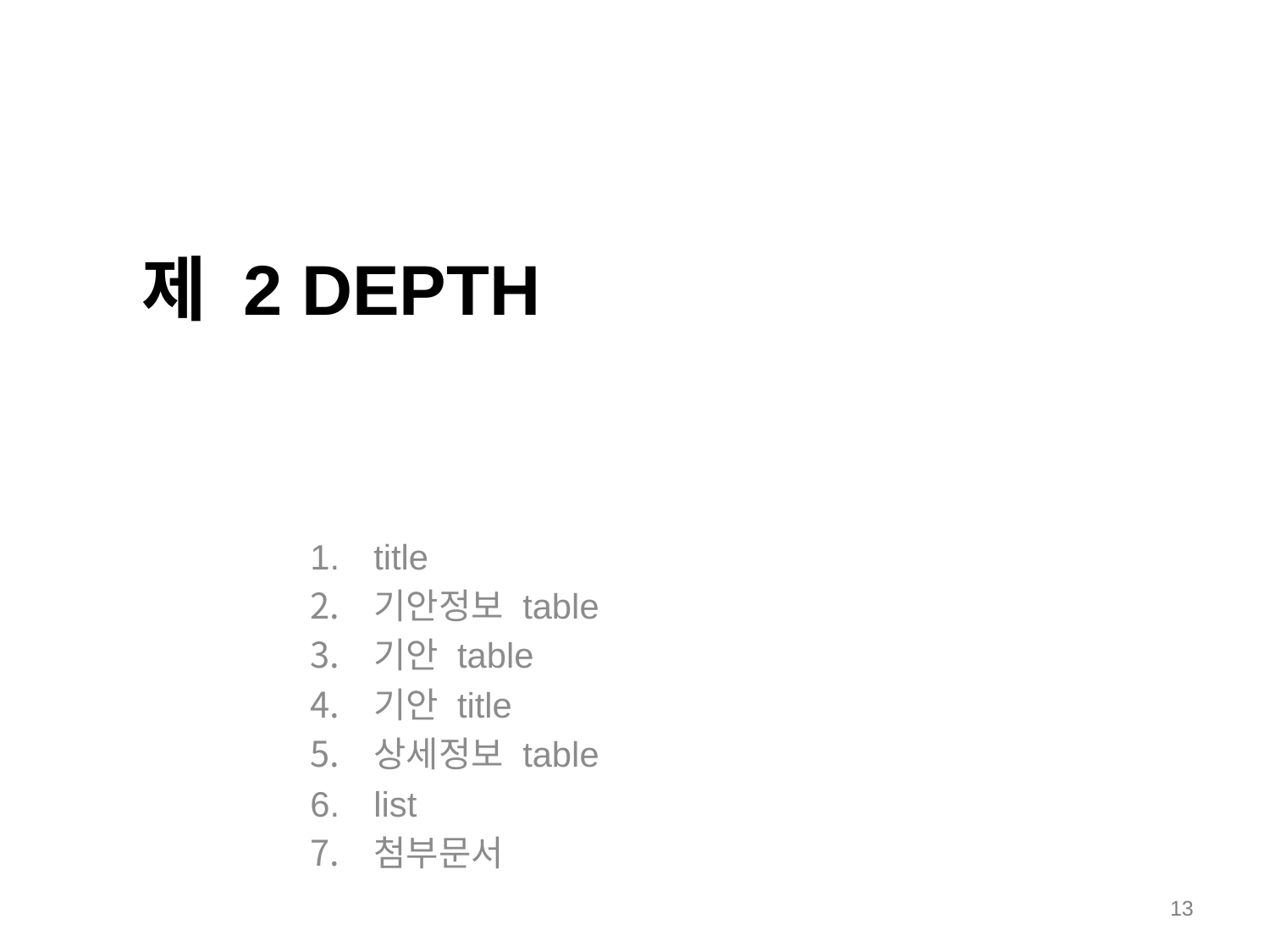

# 제 2 depth
title
기안정보 table
기안 table
기안 title
상세정보 table
list
첨부문서
13